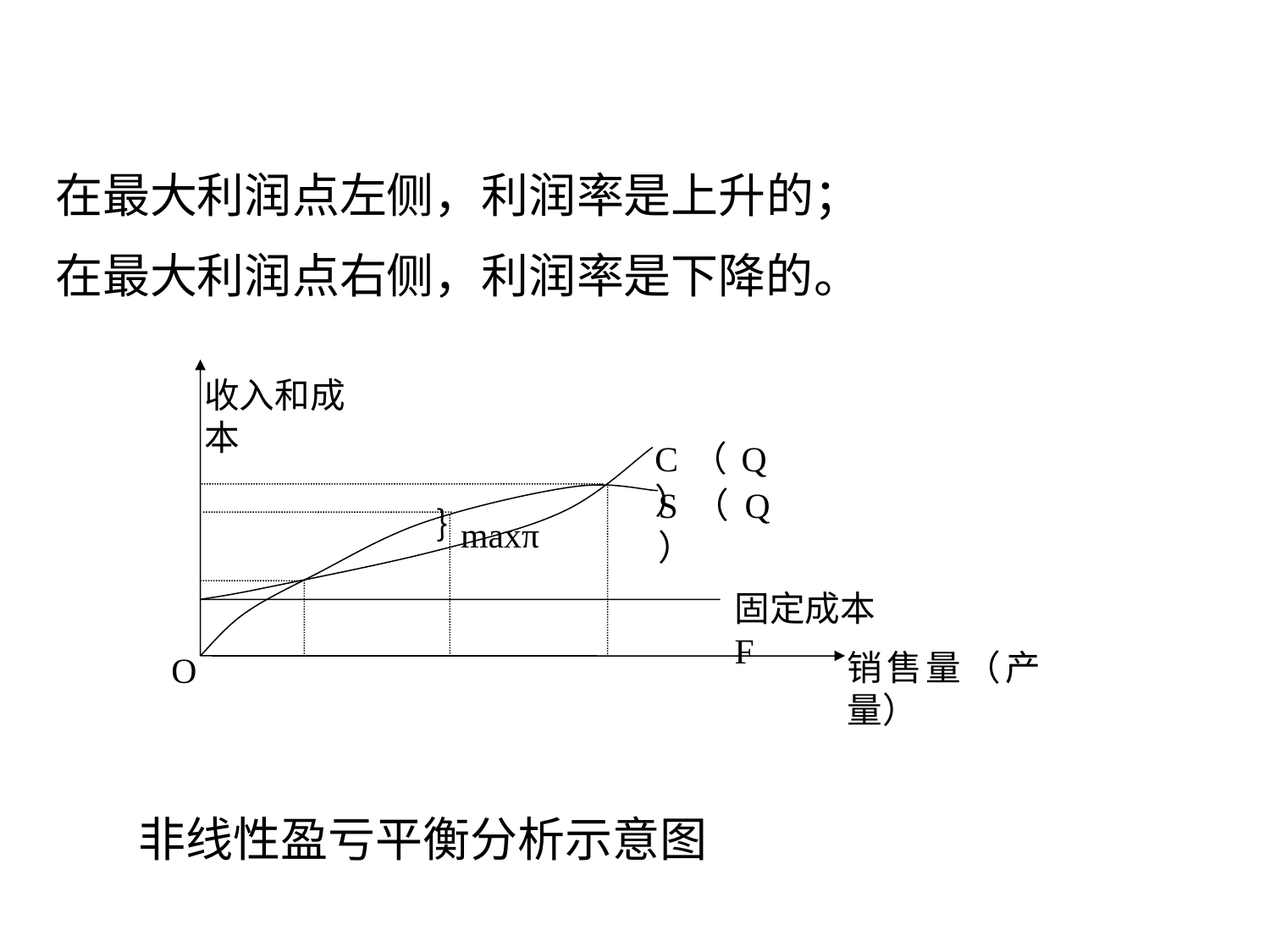

# 在最大利润点左侧，利润率是上升的；
在最大利润点右侧，利润率是下降的。

       非线性盈亏平衡分析示意图

收入和成本
C（Q）

S（Q）

｝
maxπ

固定成本F

销售量（产量）
O